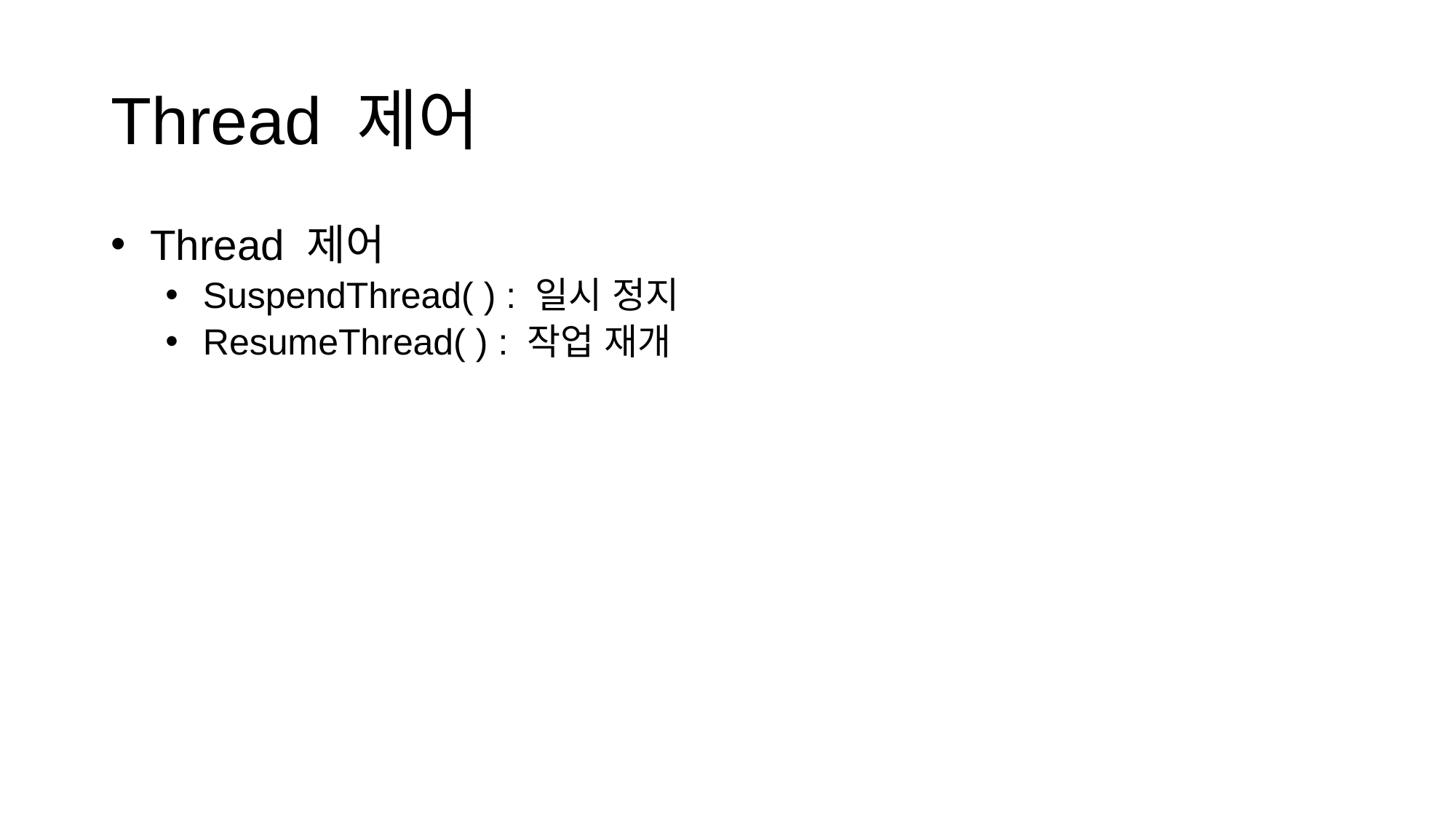

# Thread 제어
 Thread 제어
 SuspendThread( ) : 일시 정지
 ResumeThread( ) : 작업 재개